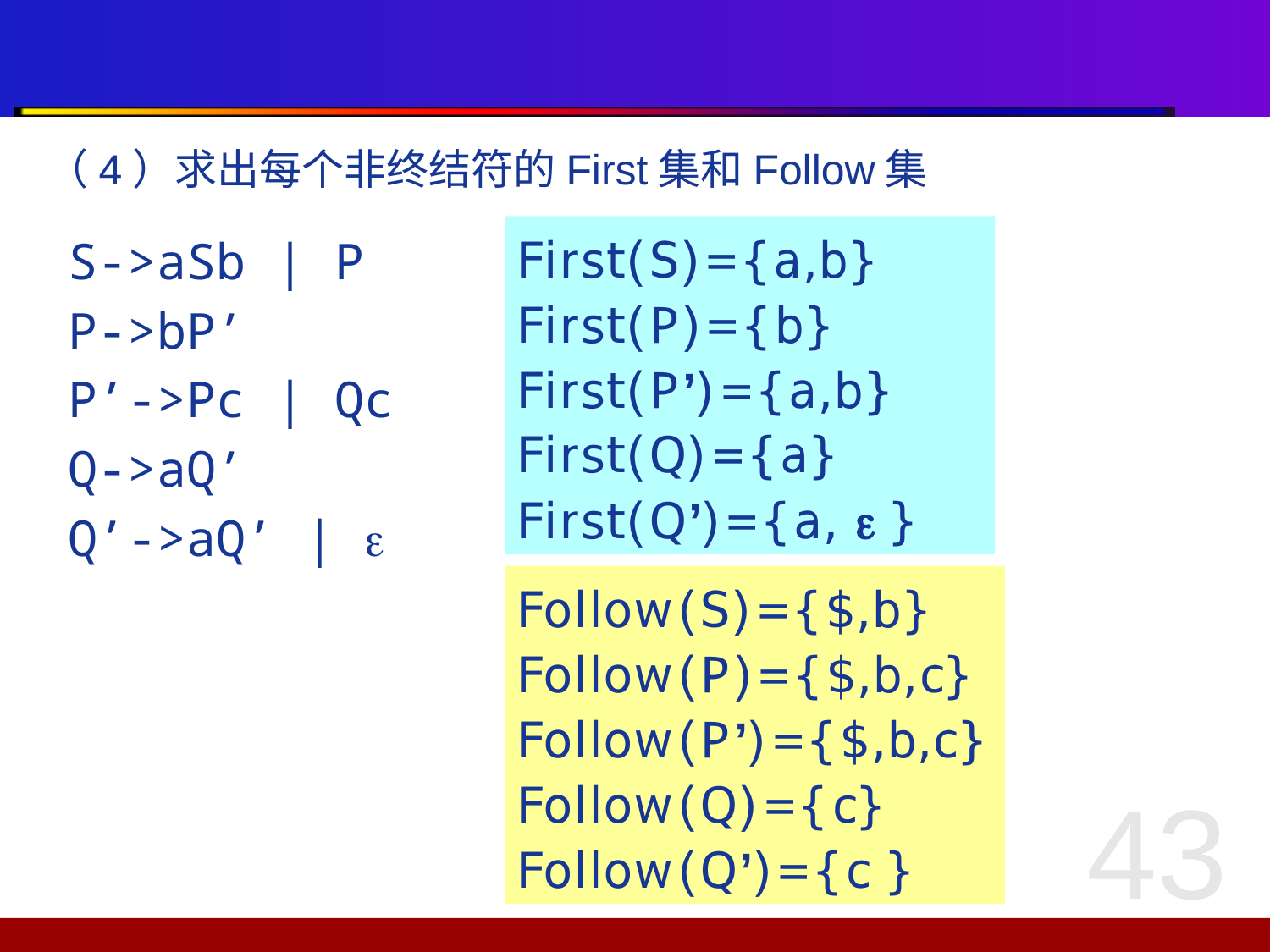

（4）求出每个非终结符的First集和Follow集
First(S)={a,b}
First(P)={b}
First(P’)={a,b}
First(Q)={a}
First(Q’)={a, ε }

S->aSb | P
P->bP’
P’->Pc | Qc
Q->aQ’
Q’->aQ’ | ε
Follow(S)={$,b}
Follow(P)={$,b,c}
Follow(P’)={$,b,c}
Follow(Q)={c}
Follow(Q’)={c }
43